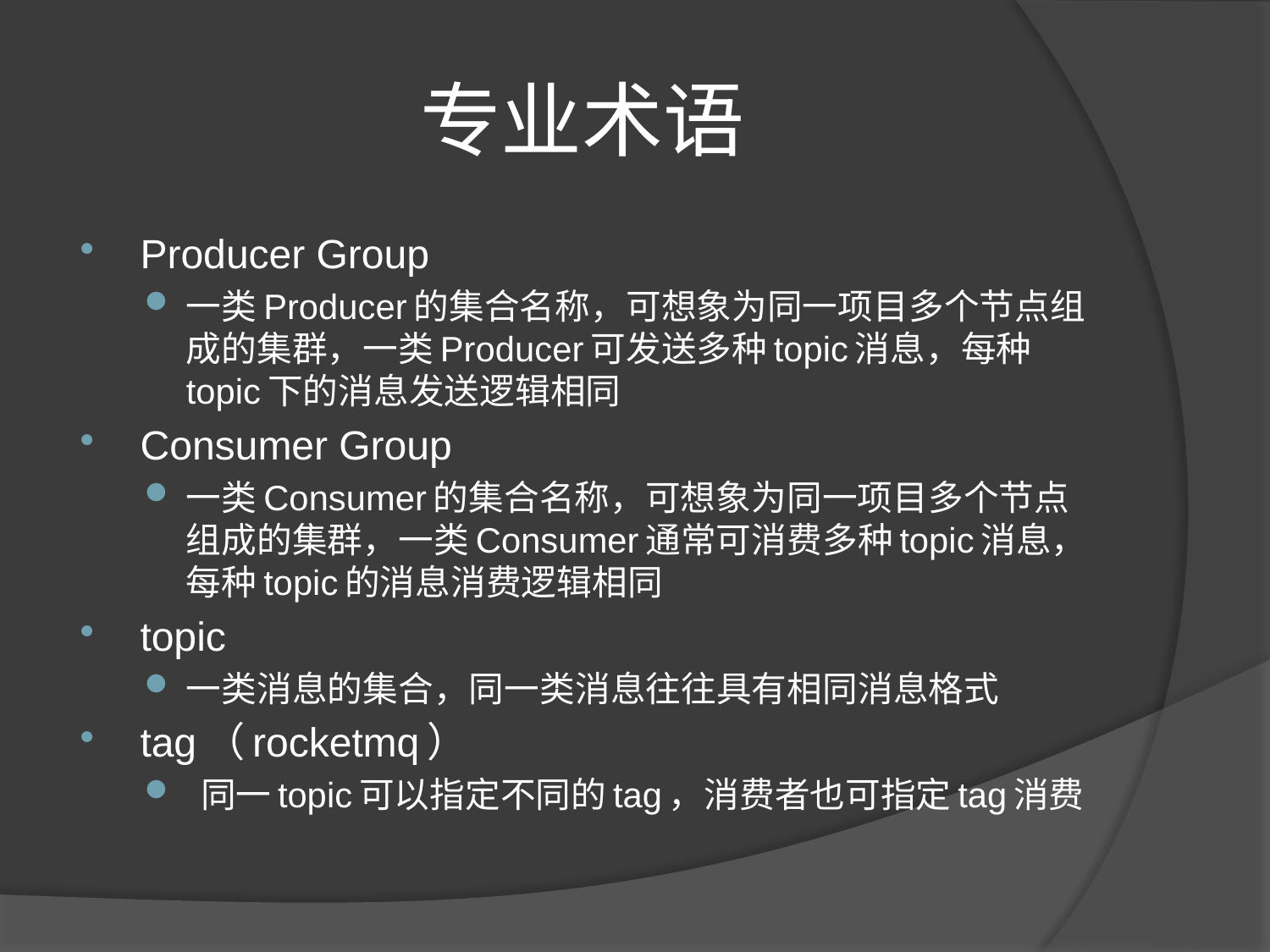

# 专业术语
Producer Group
一类Producer的集合名称，可想象为同一项目多个节点组成的集群，一类Producer可发送多种topic消息，每种topic下的消息发送逻辑相同
Consumer Group
一类Consumer的集合名称，可想象为同一项目多个节点组成的集群，一类Consumer通常可消费多种topic消息，每种topic的消息消费逻辑相同
topic
一类消息的集合，同一类消息往往具有相同消息格式
tag（rocketmq）
 同一topic可以指定不同的tag，消费者也可指定tag消费